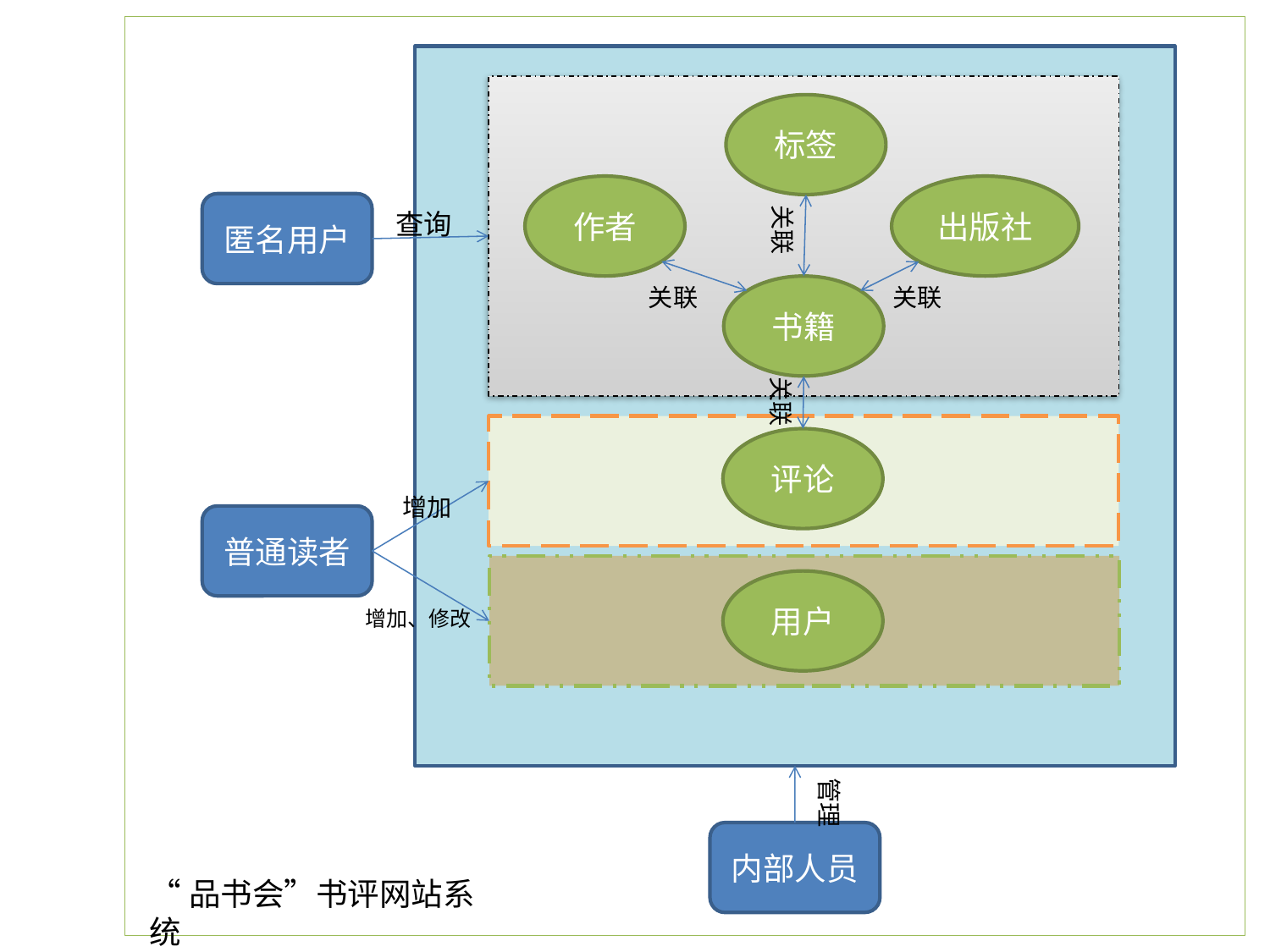

标签
作者
出版社
关联
匿名用户
查询
关联
书籍
关联
关联

评论
增加
普通读者

用户
增加、修改
管理
内部人员
“品书会”书评网站系统